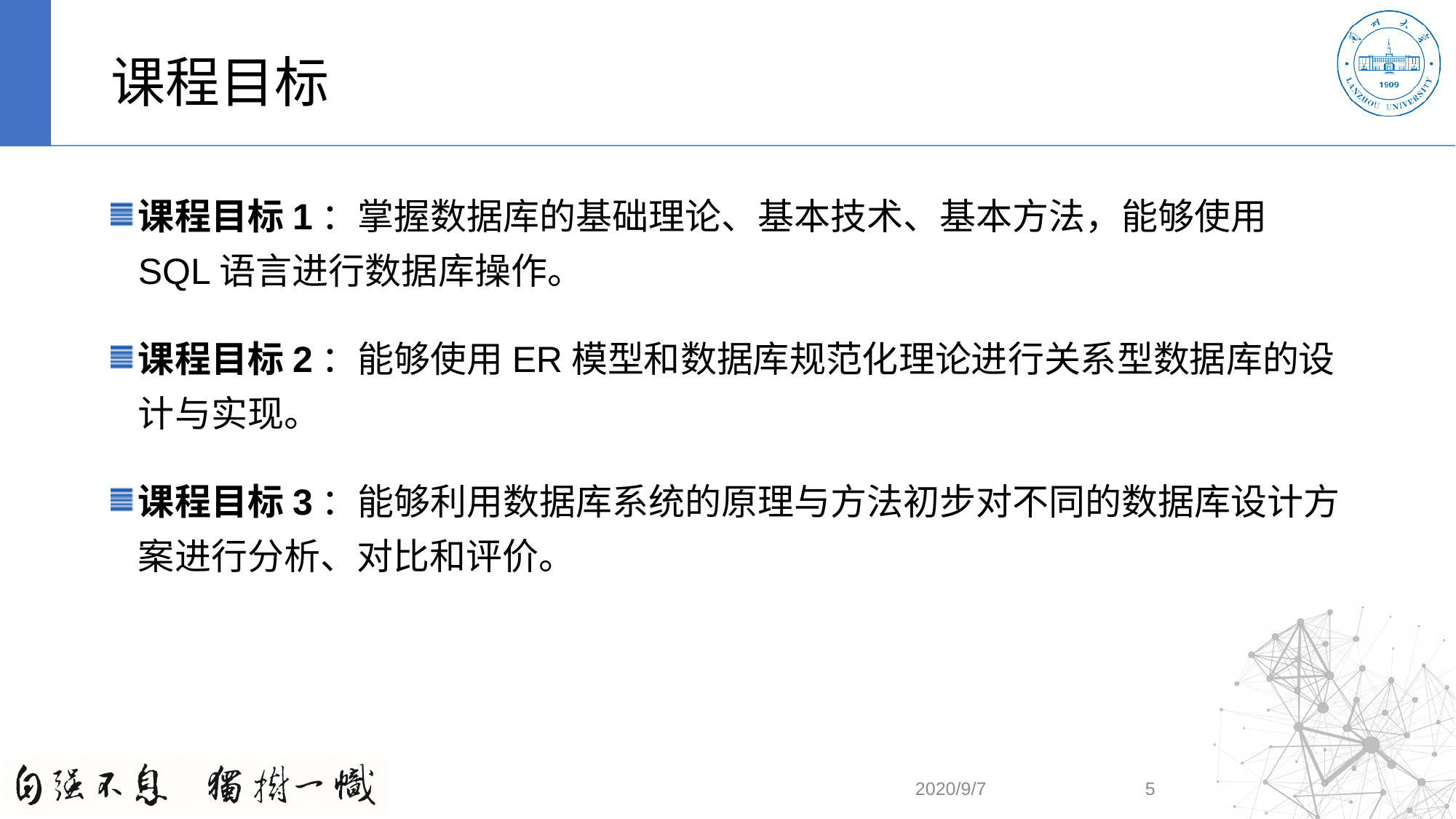

# 课程目标
课程目标1：掌握数据库的基础理论、基本技术、基本方法，能够使用SQL语言进行数据库操作。
课程目标2：能够使用ER模型和数据库规范化理论进行关系型数据库的设计与实现。
课程目标3：能够利用数据库系统的原理与方法初步对不同的数据库设计方案进行分析、对比和评价。
2020/9/7
5